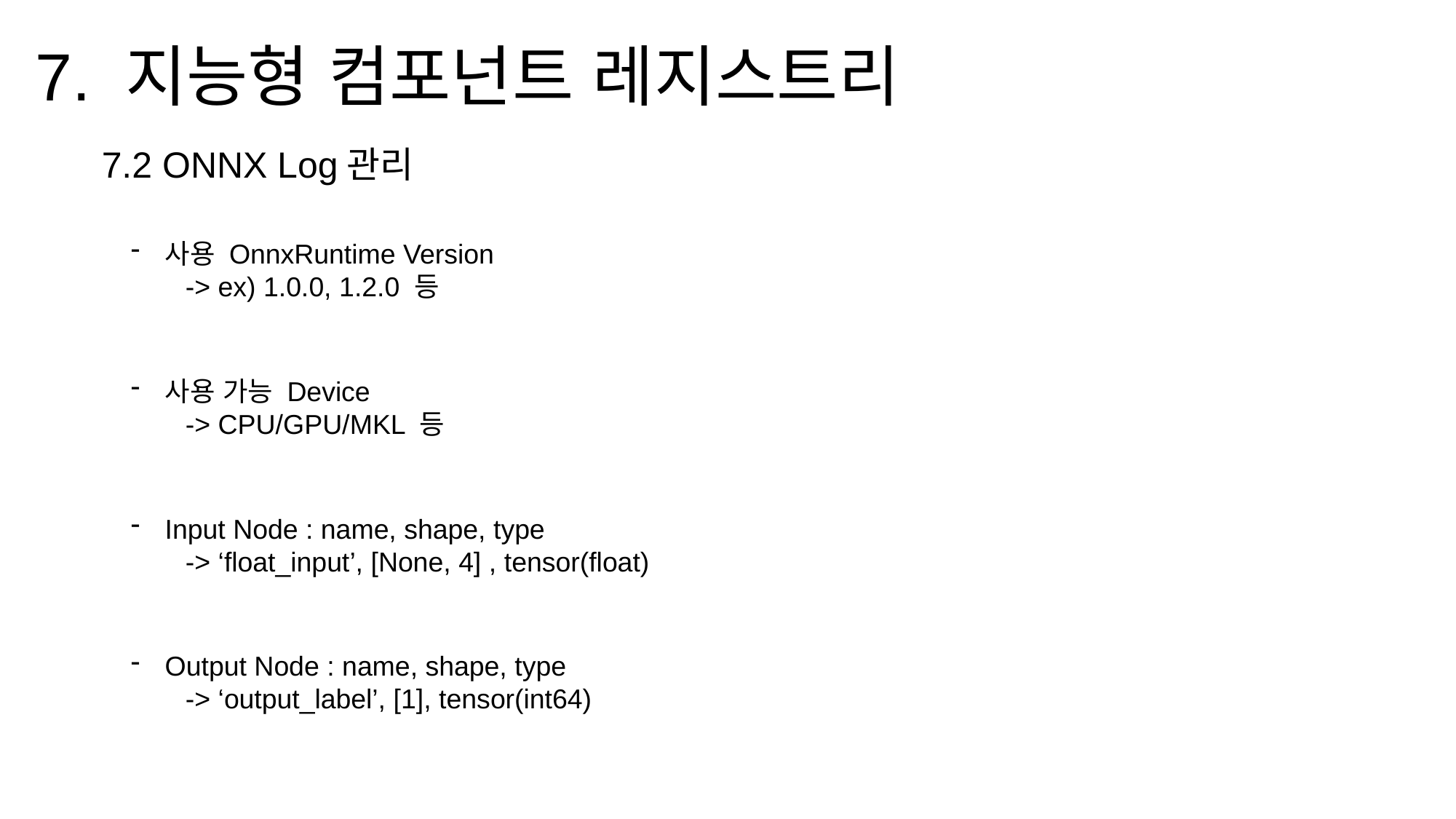

7. 지능형 컴포넌트 레지스트리
7.2 ONNX Log관리
사용 OnnxRuntime Version
-> ex) 1.0.0, 1.2.0 등

사용 가능 Device
-> CPU/GPU/MKL 등

Input Node : name, shape, type
-> ‘float_input’, [None, 4] , tensor(float)

Output Node : name, shape, type
-> ‘output_label’, [1], tensor(int64)